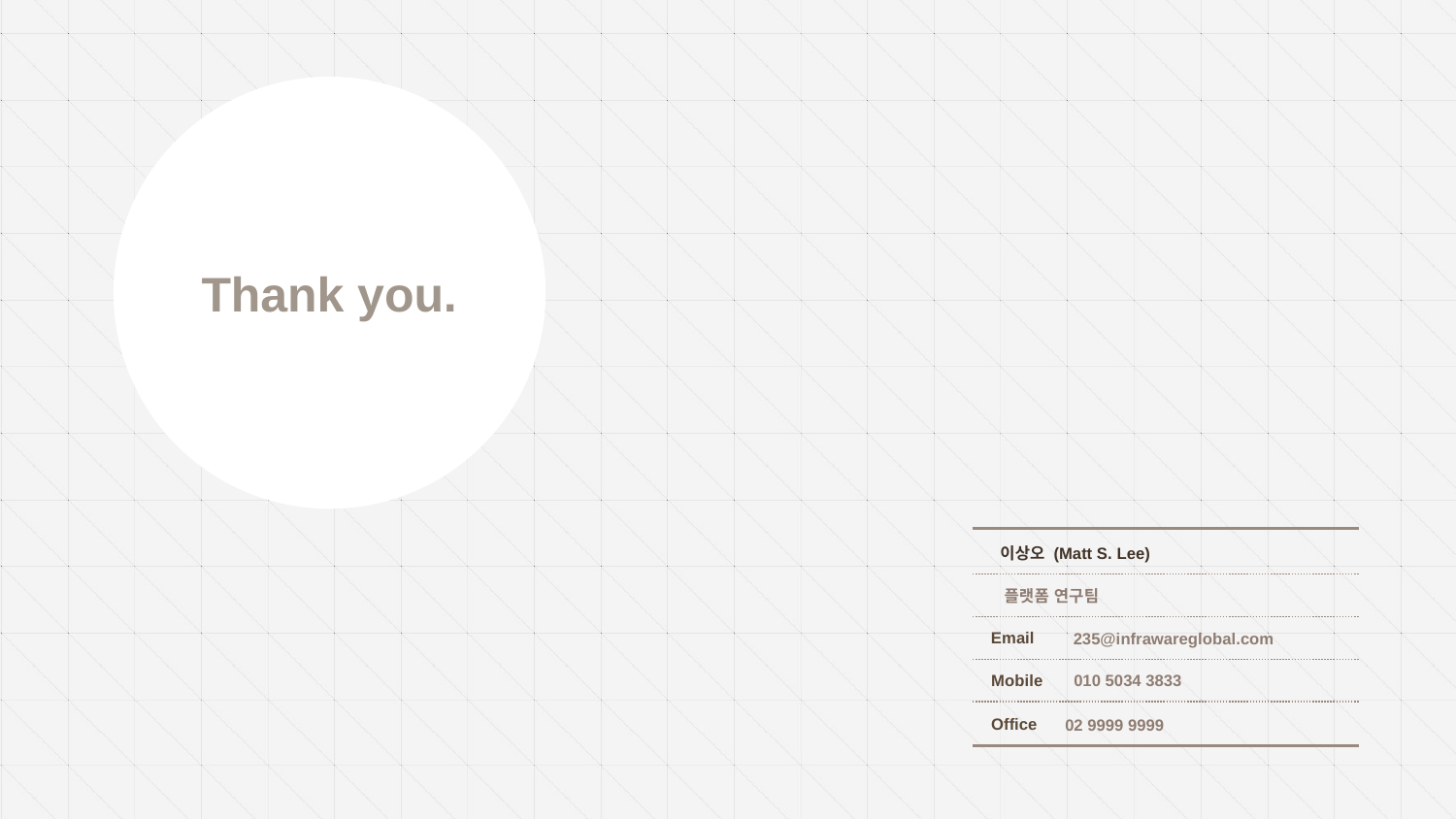

Thank you.
이상오 (Matt S. Lee)
플랫폼 연구팀
Email
235@infrawareglobal.com
010 5034 3833
Mobile
Office
02 9999 9999